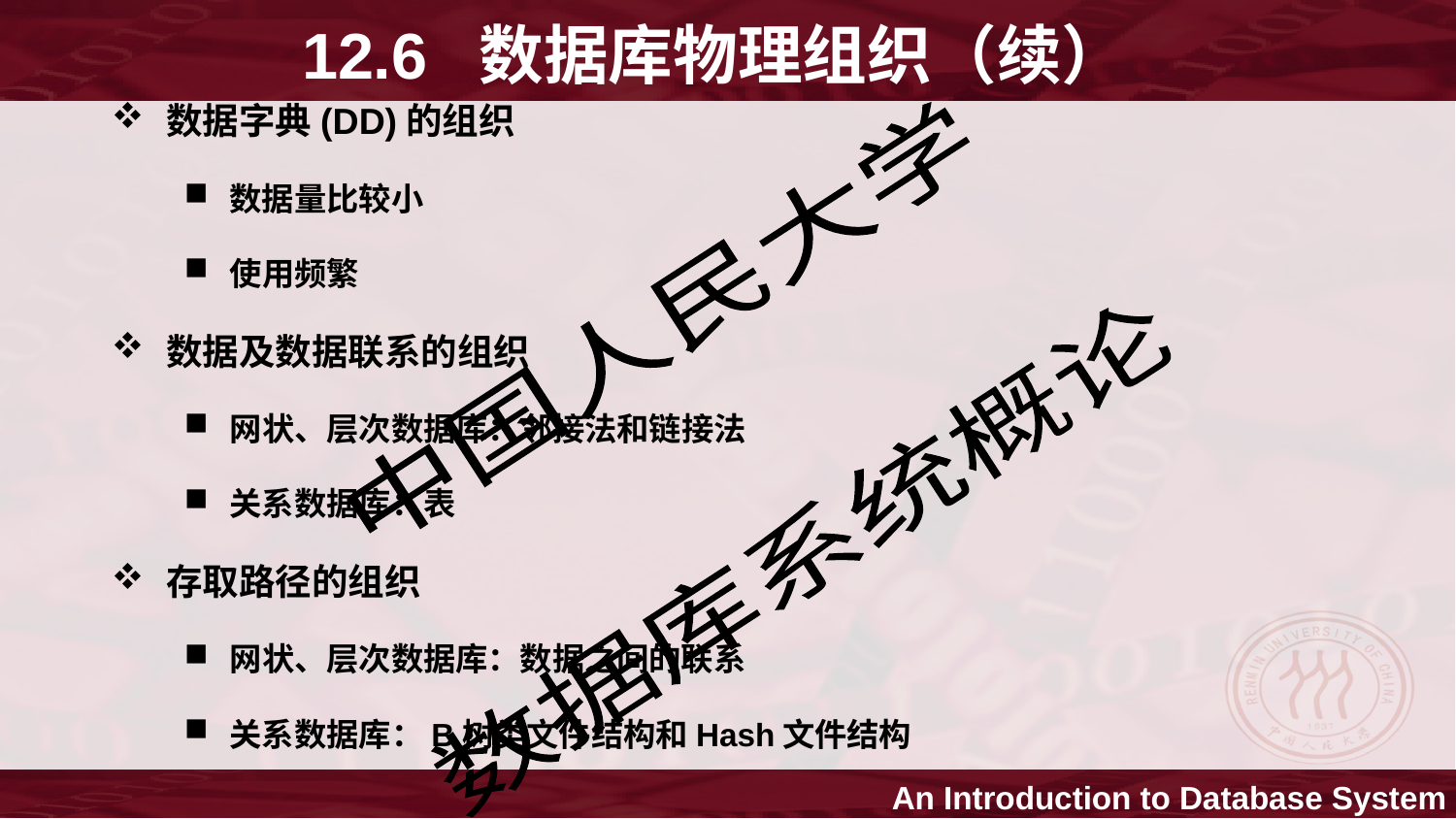

# 12.6  数据库物理组织（续）
数据字典(DD)的组织
数据量比较小
使用频繁
数据及数据联系的组织
网状、层次数据库：邻接法和链接法
关系数据库：表
存取路径的组织
网状、层次数据库：数据之间的联系
关系数据库：B树类文件结构和Hash文件结构